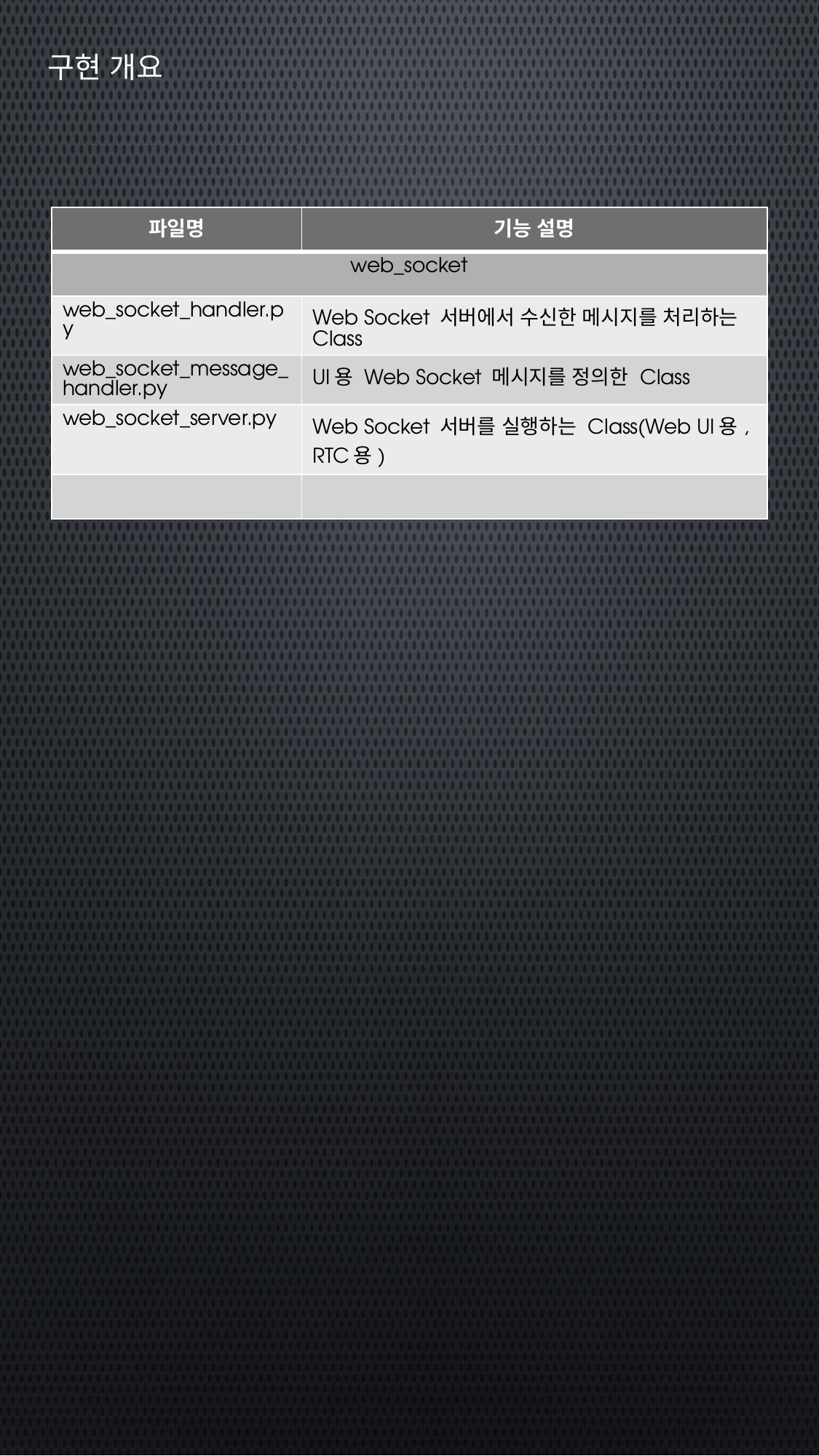

# 구현 개요
| 파일명 | 기능 설명 |
| --- | --- |
| web\_socket |  |
| web\_socket\_handler.py | Web Socket 서버에서 수신한 메시지를 처리하는 Class |
| web\_socket\_message\_handler.py | UI용 Web Socket 메시지를 정의한 Class |
| web\_socket\_server.py | Web Socket 서버를 실행하는 Class(Web UI용, RTC용) |
|  |  |